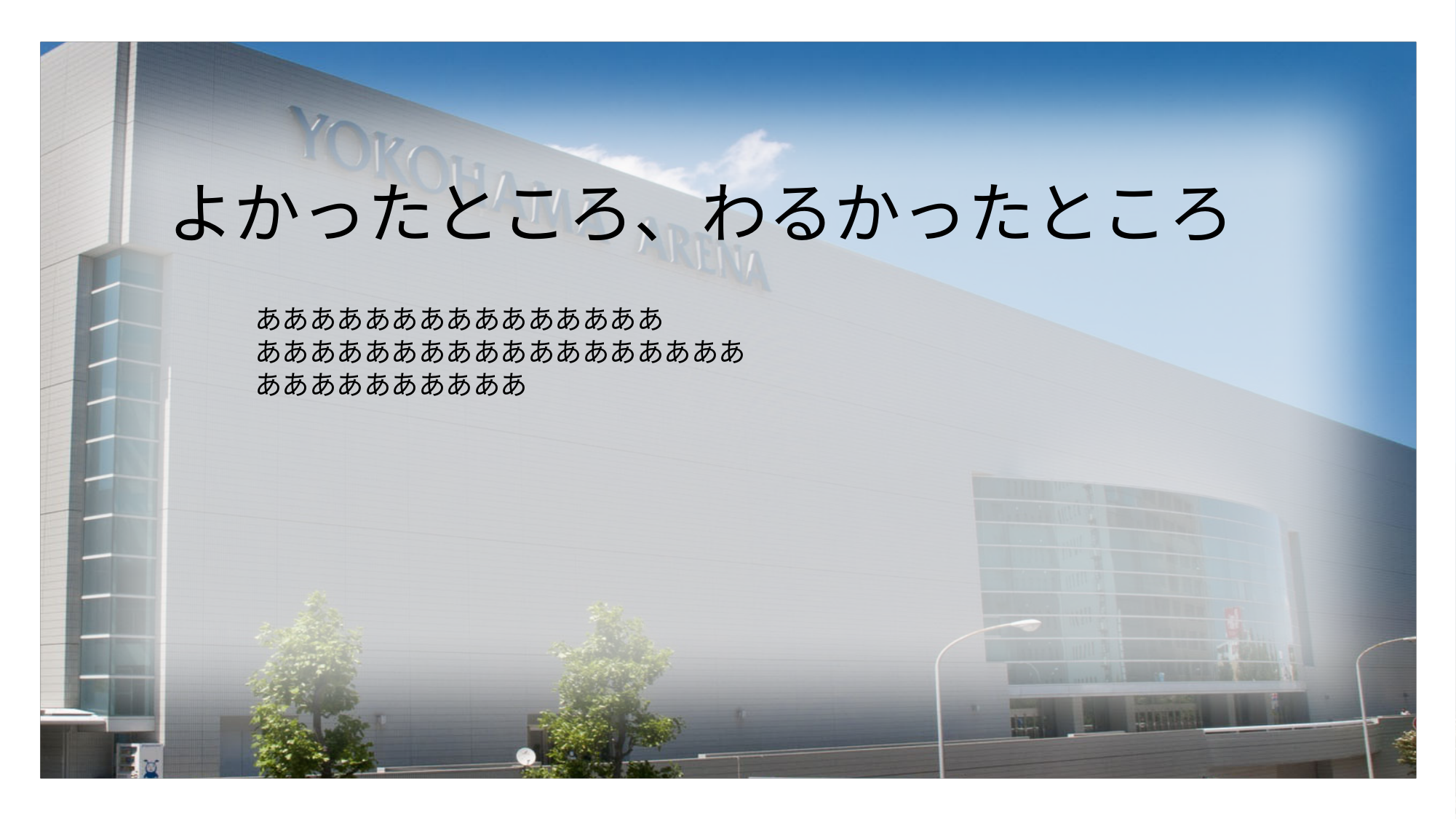

# よかったところ、わるかったところ
あああああああああああああああ
ああああああああああああああああああ
ああああああああああ